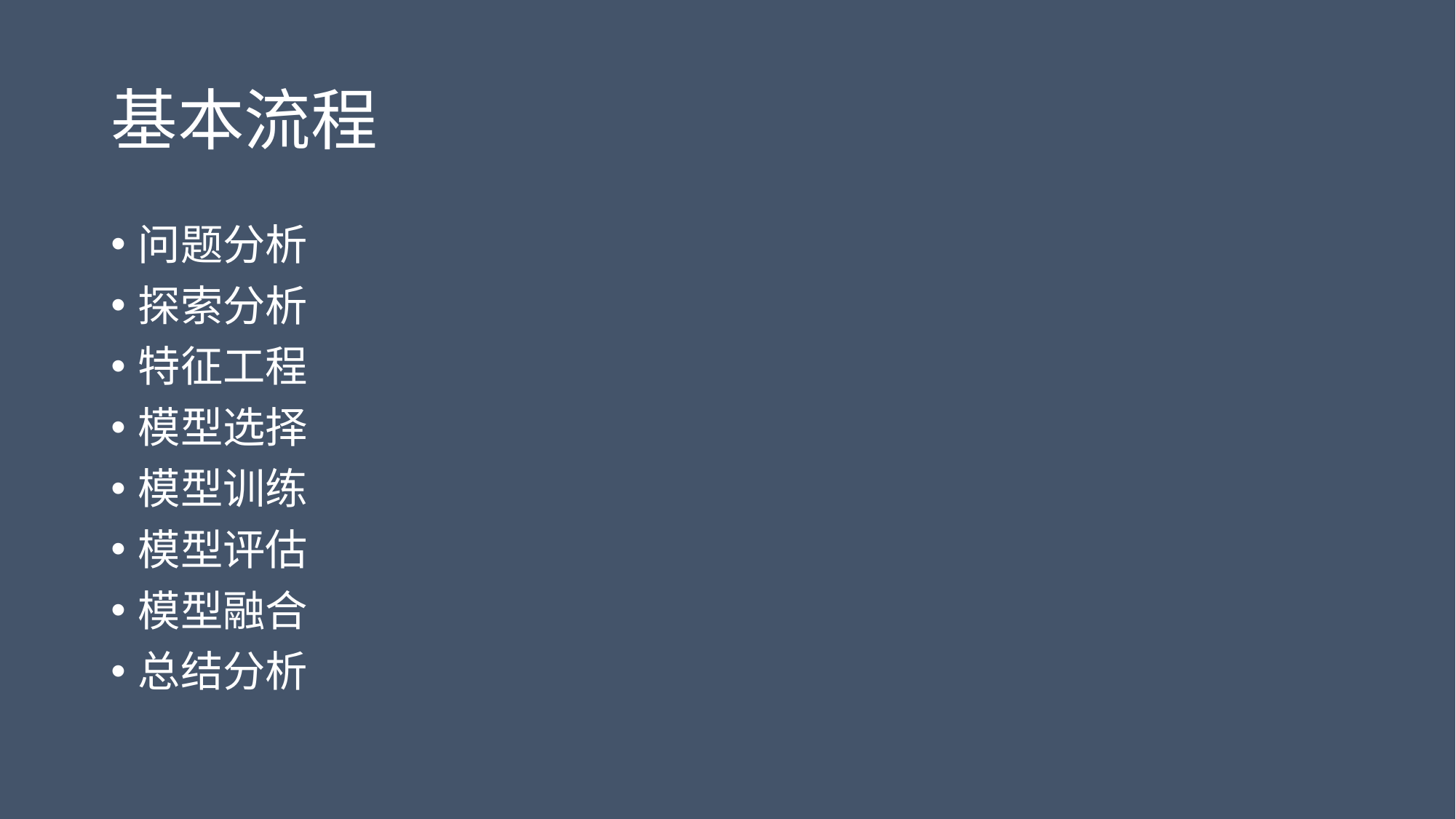

# 基本流程
问题分析
探索分析
特征工程
模型选择
模型训练
模型评估
模型融合
总结分析